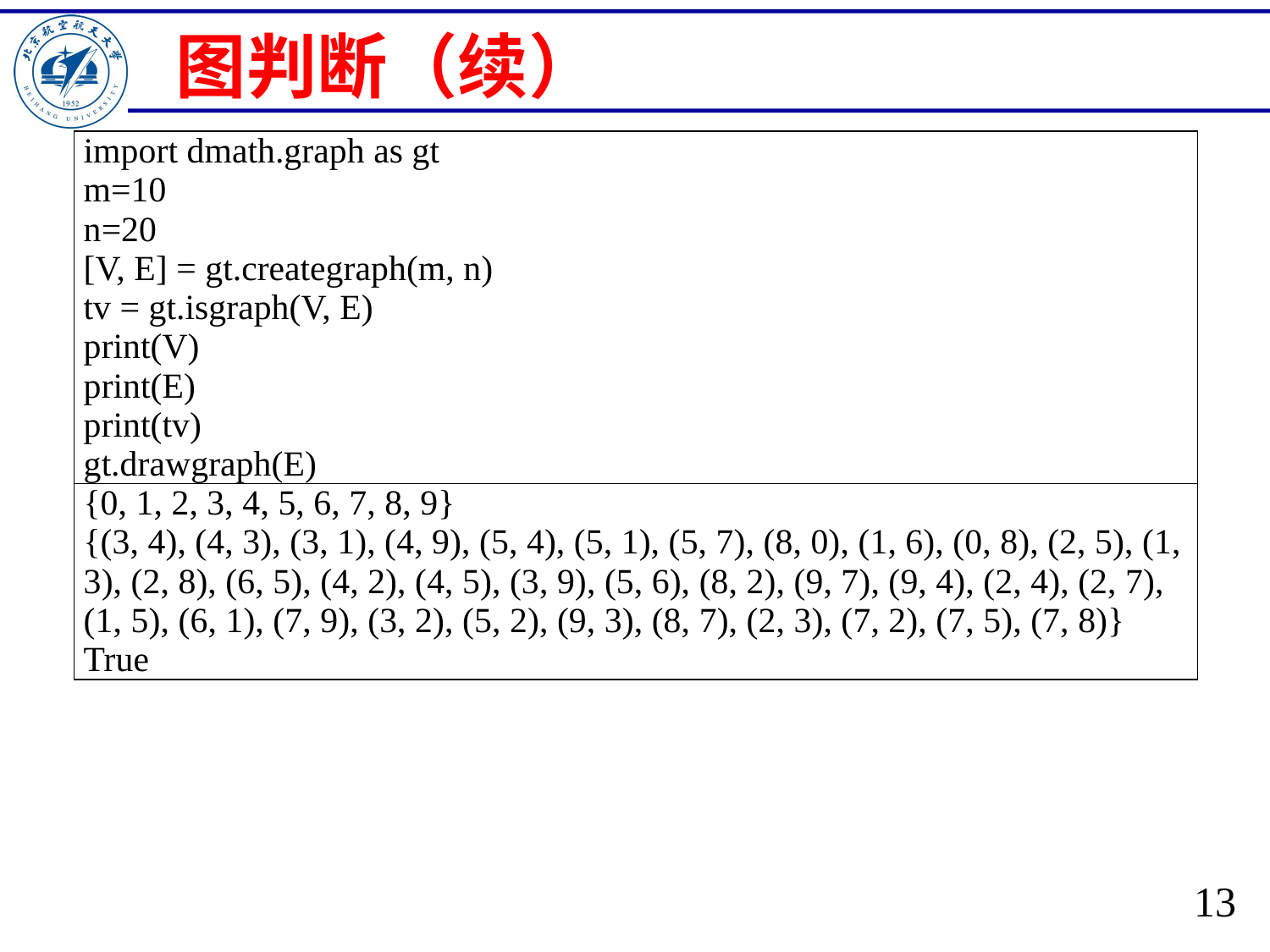

# 图判断（续）
| import dmath.graph as gt m=10 n=20 [V, E] = gt.creategraph(m, n) tv = gt.isgraph(V, E) print(V) print(E) print(tv) gt.drawgraph(E) |
| --- |
| {0, 1, 2, 3, 4, 5, 6, 7, 8, 9} {(3, 4), (4, 3), (3, 1), (4, 9), (5, 4), (5, 1), (5, 7), (8, 0), (1, 6), (0, 8), (2, 5), (1, 3), (2, 8), (6, 5), (4, 2), (4, 5), (3, 9), (5, 6), (8, 2), (9, 7), (9, 4), (2, 4), (2, 7), (1, 5), (6, 1), (7, 9), (3, 2), (5, 2), (9, 3), (8, 7), (2, 3), (7, 2), (7, 5), (7, 8)} True |